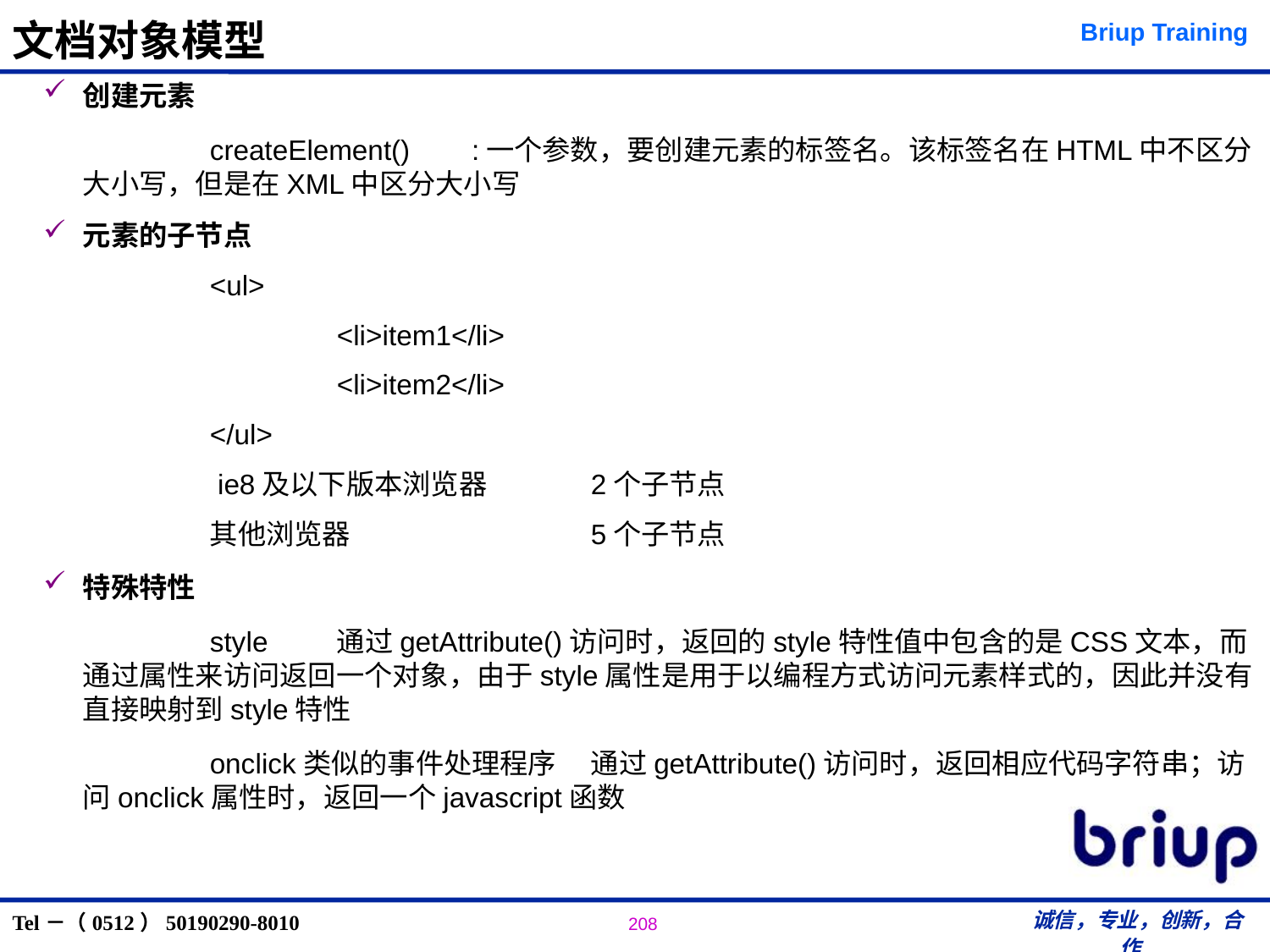

# 文档对象模型
创建元素
		createElement()  	 :一个参数，要创建元素的标签名。该标签名在HTML中不区分大小写，但是在XML中区分大小写
元素的子节点
		<ul>
			<li>item1</li>
			<li>item2</li>
		</ul>
		 ie8及以下版本浏览器	2个子节点
		其他浏览器		5个子节点
特殊特性
		style	通过getAttribute()访问时，返回的style特性值中包含的是CSS文本，而通过属性来访问返回一个对象，由于style属性是用于以编程方式访问元素样式的，因此并没有直接映射到style特性
		onclick类似的事件处理程序	通过getAttribute()访问时，返回相应代码字符串；访问onclick属性时，返回一个javascript函数